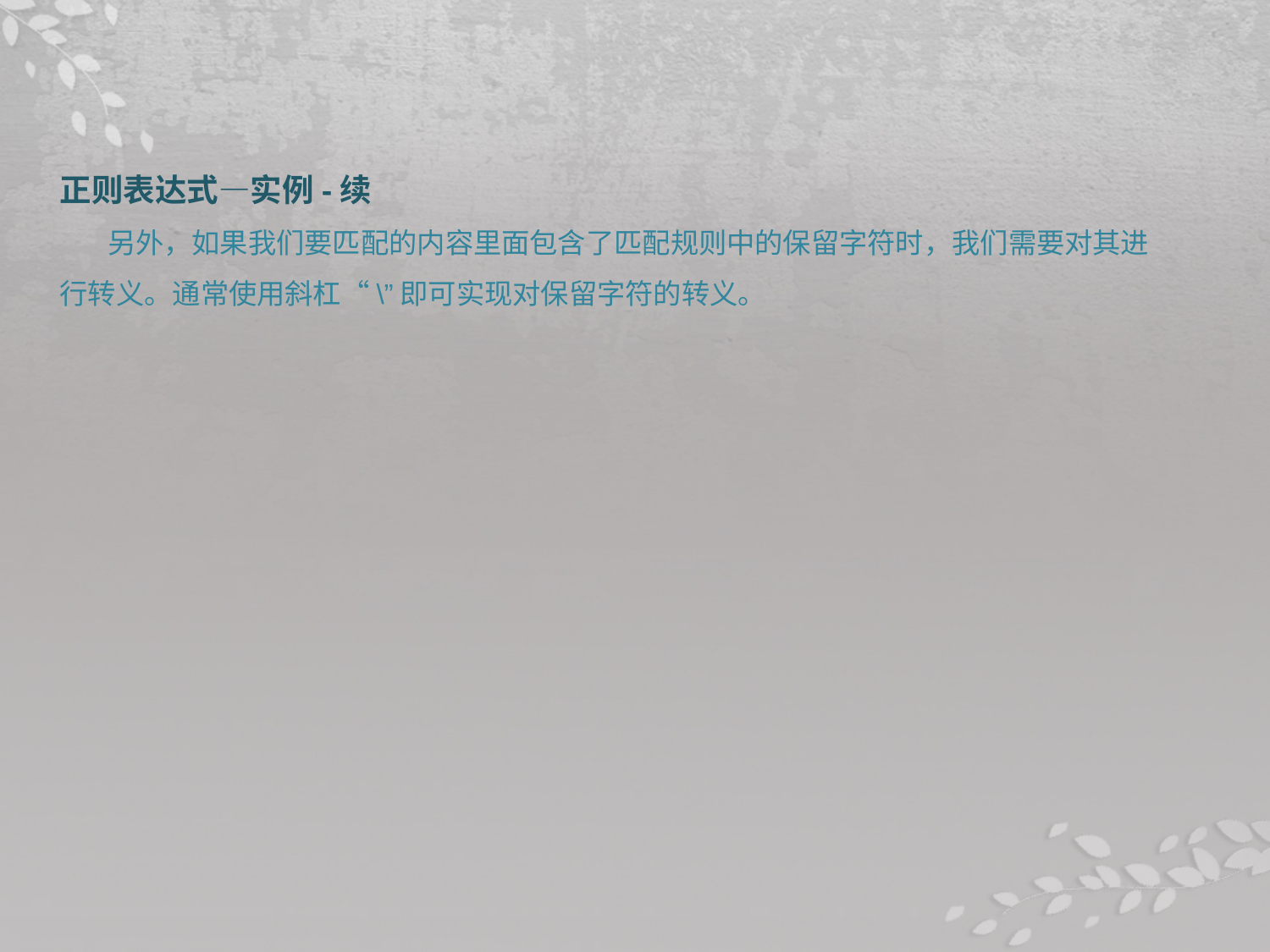

正则表达式—实例-续
另外，如果我们要匹配的内容里面包含了匹配规则中的保留字符时，我们需要对其进行转义。通常使用斜杠“\”即可实现对保留字符的转义。